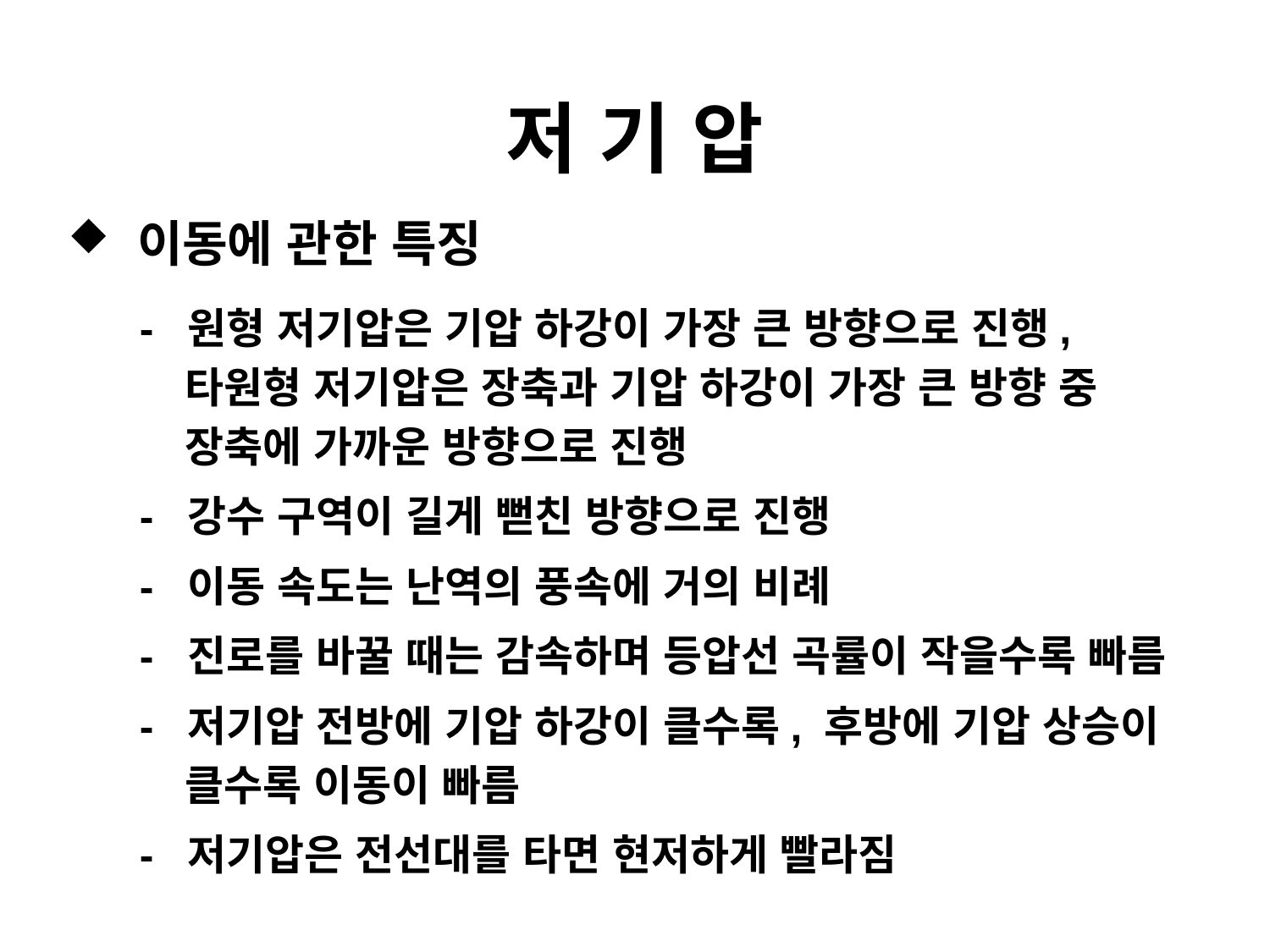

# 저 기 압
 이동에 관한 특징
    -  원형 저기압은 기압 하강이 가장 큰 방향으로 진행,
       타원형 저기압은 장축과 기압 하강이 가장 큰 방향 중
       장축에 가까운 방향으로 진행
    -  강수 구역이 길게 뻗친 방향으로 진행
    -  이동 속도는 난역의 풍속에 거의 비례
    -  진로를 바꿀 때는 감속하며 등압선 곡률이 작을수록 빠름
    -  저기압 전방에 기압 하강이 클수록, 후방에 기압 상승이
       클수록 이동이 빠름
    -  저기압은 전선대를 타면 현저하게 빨라짐